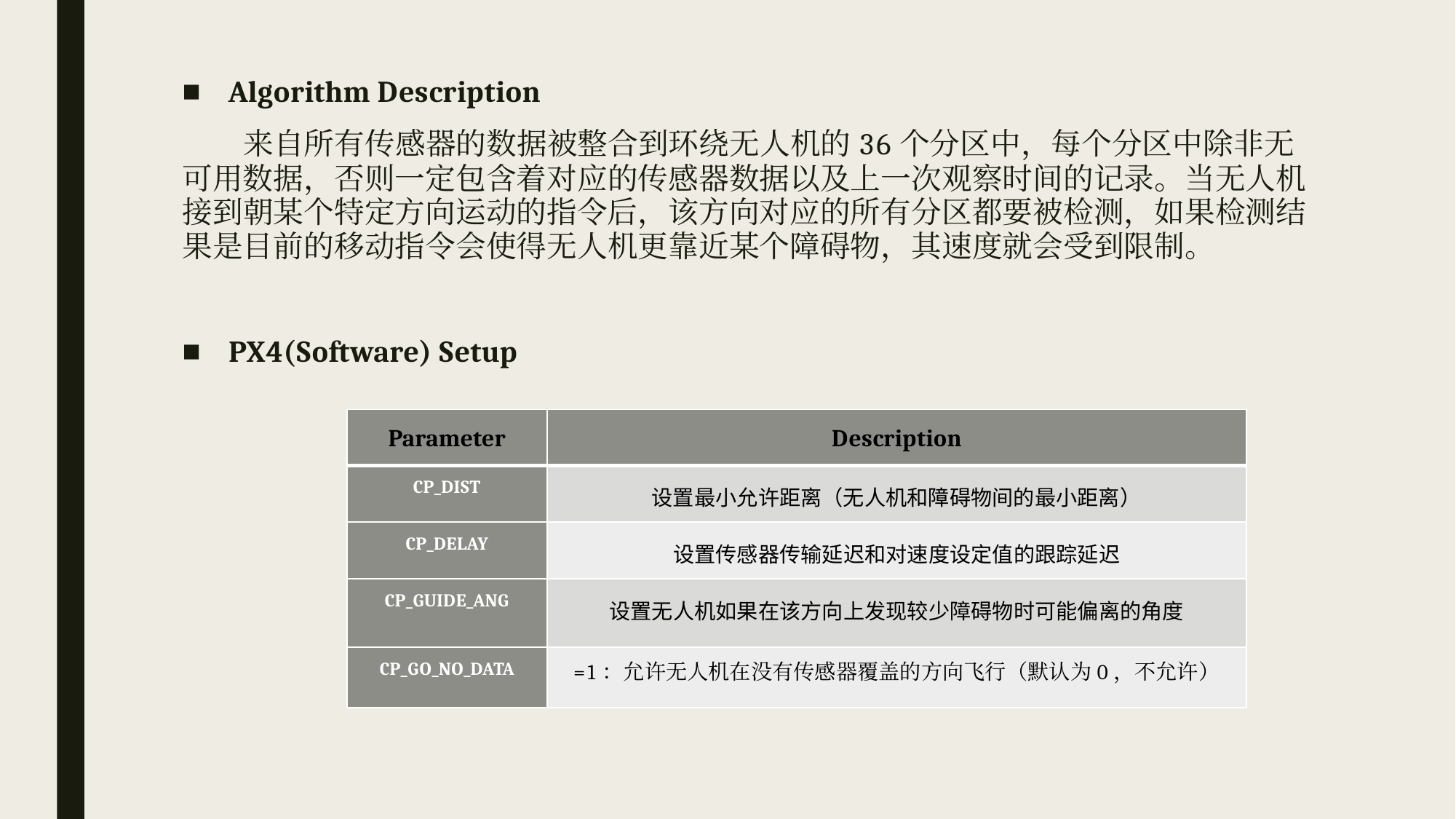

Algorithm Description
        来自所有传感器的数据被整合到环绕无人机的36个分区中，每个分区中除非无可用数据，否则一定包含着对应的传感器数据以及上一次观察时间的记录。当无人机接到朝某个特定方向运动的指令后，该方向对应的所有分区都要被检测，如果检测结果是目前的移动指令会使得无人机更靠近某个障碍物，其速度就会受到限制。

PX4(Software) Setup

| Parameter | Description |
| --- | --- |
| CP\_DIST | 设置最小允许距离（无人机和障碍物间的最小距离） |
| CP\_DELAY | 设置传感器传输延迟和对速度设定值的跟踪延迟 |
| CP\_GUIDE\_ANG | 设置无人机如果在该方向上发现较少障碍物时可能偏离的角度 |
| CP\_GO\_NO\_DATA | =1：允许无人机在没有传感器覆盖的方向飞行（默认为0，不允许） |